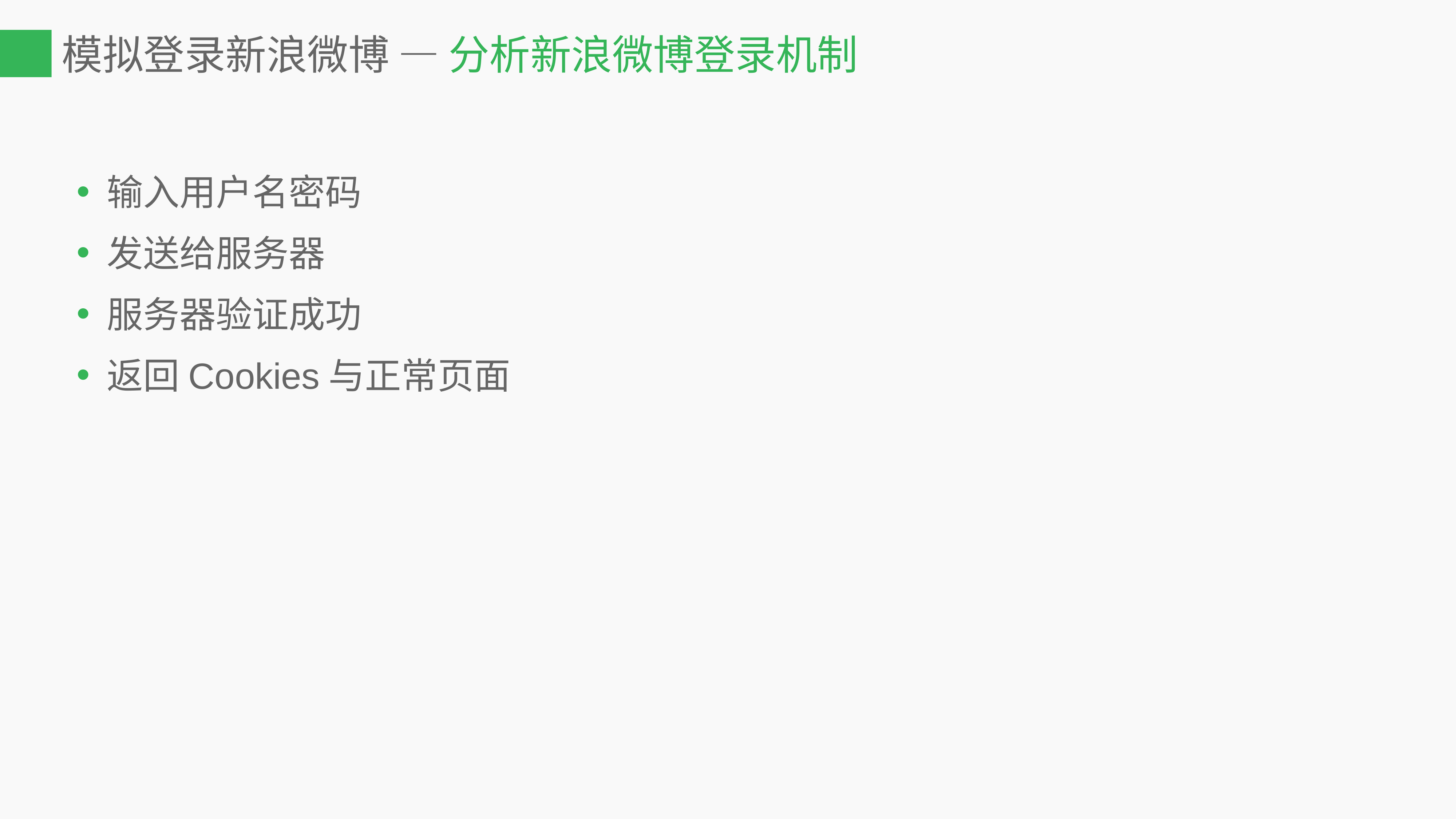

# 模拟登录新浪微博 — 分析新浪微博登录机制
输入用户名密码
发送给服务器
服务器验证成功
返回Cookies与正常页面